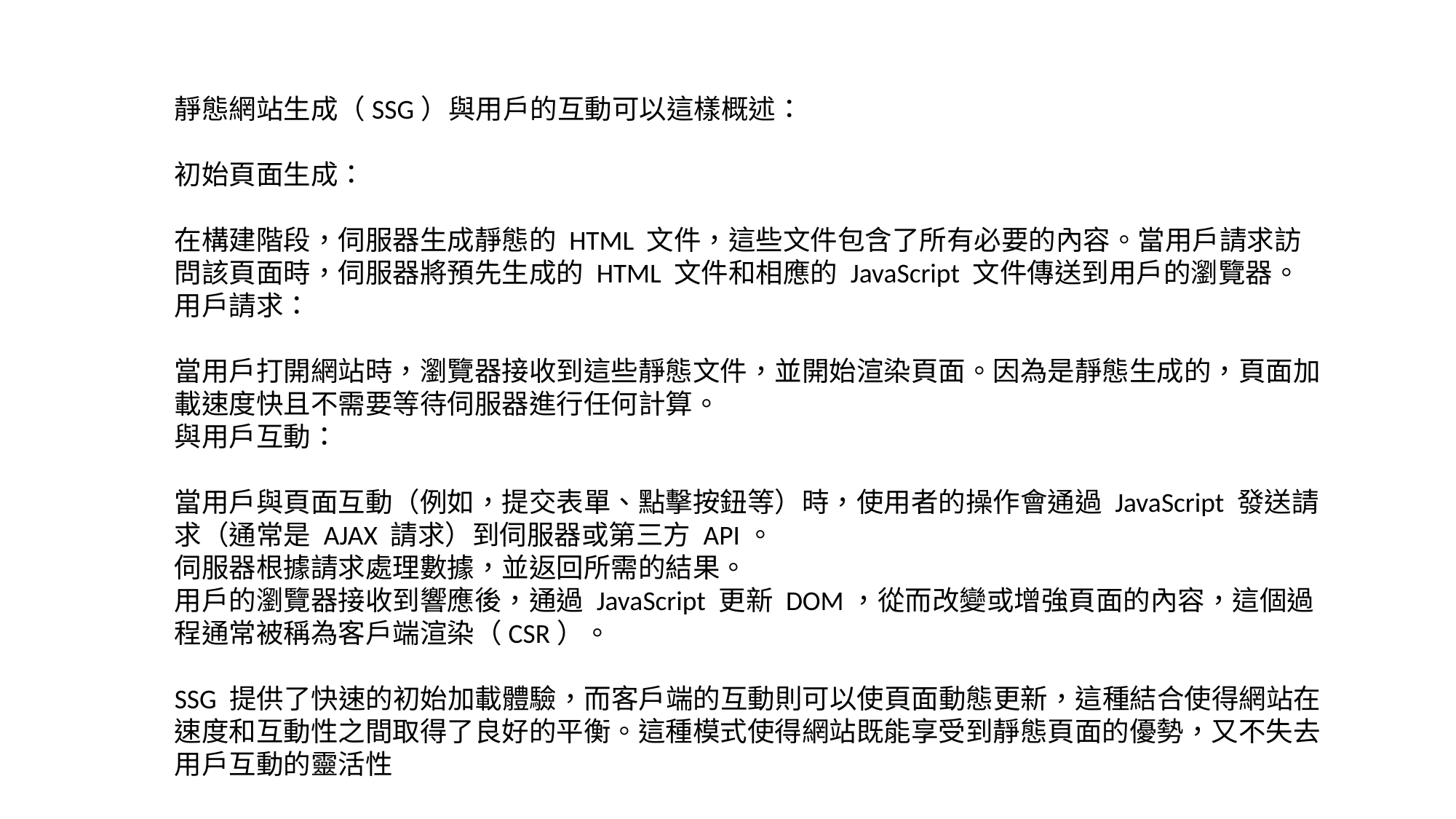

靜態網站生成（SSG）與用戶的互動可以這樣概述：

初始頁面生成：

在構建階段，伺服器生成靜態的 HTML 文件，這些文件包含了所有必要的內容。當用戶請求訪問該頁面時，伺服器將預先生成的 HTML 文件和相應的 JavaScript 文件傳送到用戶的瀏覽器。
用戶請求：

當用戶打開網站時，瀏覽器接收到這些靜態文件，並開始渲染頁面。因為是靜態生成的，頁面加載速度快且不需要等待伺服器進行任何計算。
與用戶互動：

當用戶與頁面互動（例如，提交表單、點擊按鈕等）時，使用者的操作會通過 JavaScript 發送請求（通常是 AJAX 請求）到伺服器或第三方 API。
伺服器根據請求處理數據，並返回所需的結果。
用戶的瀏覽器接收到響應後，通過 JavaScript 更新 DOM，從而改變或增強頁面的內容，這個過程通常被稱為客戶端渲染（CSR）。

SSG 提供了快速的初始加載體驗，而客戶端的互動則可以使頁面動態更新，這種結合使得網站在速度和互動性之間取得了良好的平衡。這種模式使得網站既能享受到靜態頁面的優勢，又不失去用戶互動的靈活性